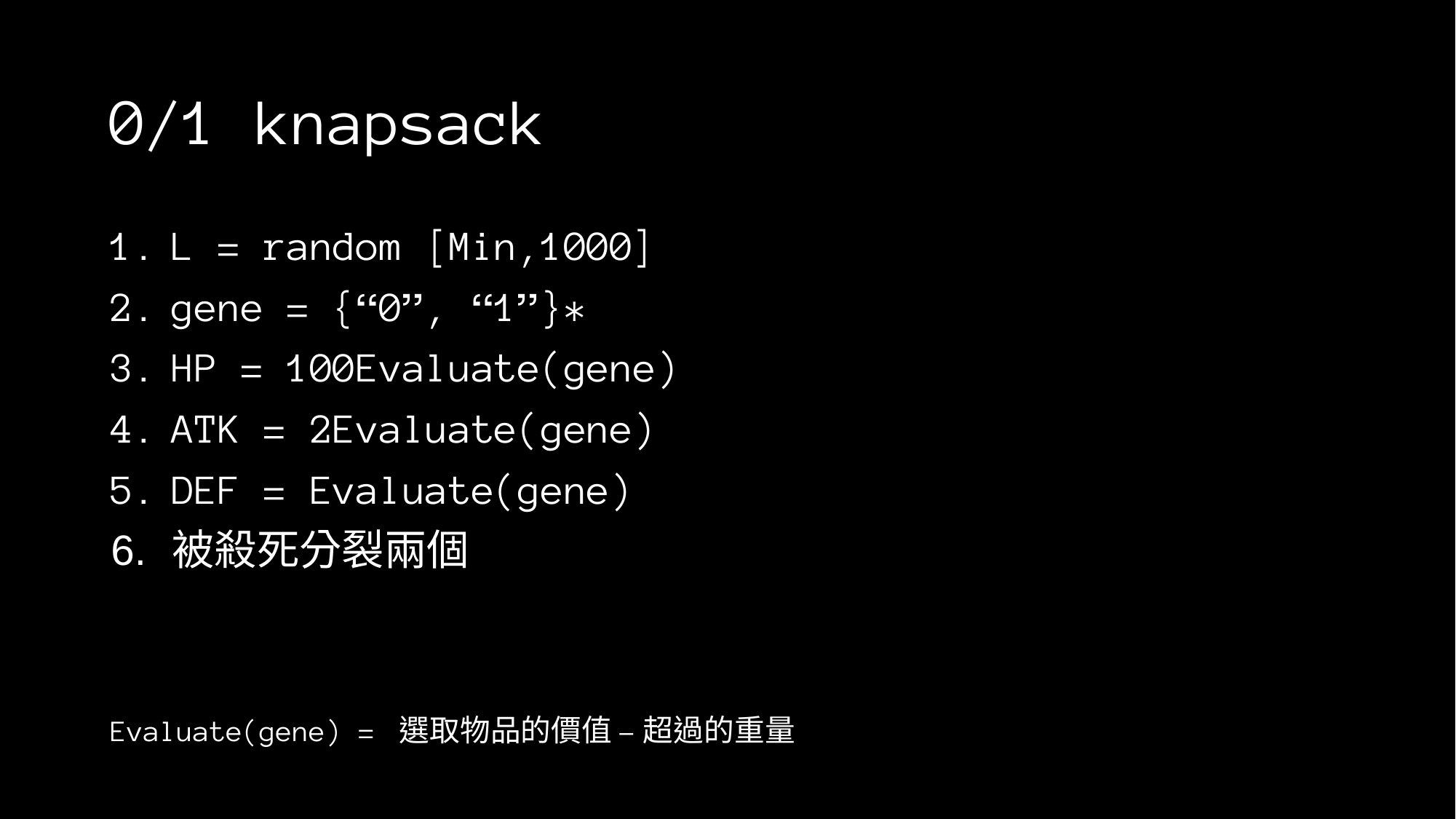

# 0/1 knapsack
L = random [Min,1000]
gene = {“0”, “1”}*
HP = 100Evaluate(gene)
ATK = 2Evaluate(gene)
DEF = Evaluate(gene)
被殺死分裂兩個

Evaluate(gene) = 選取物品的價值-超過的重量